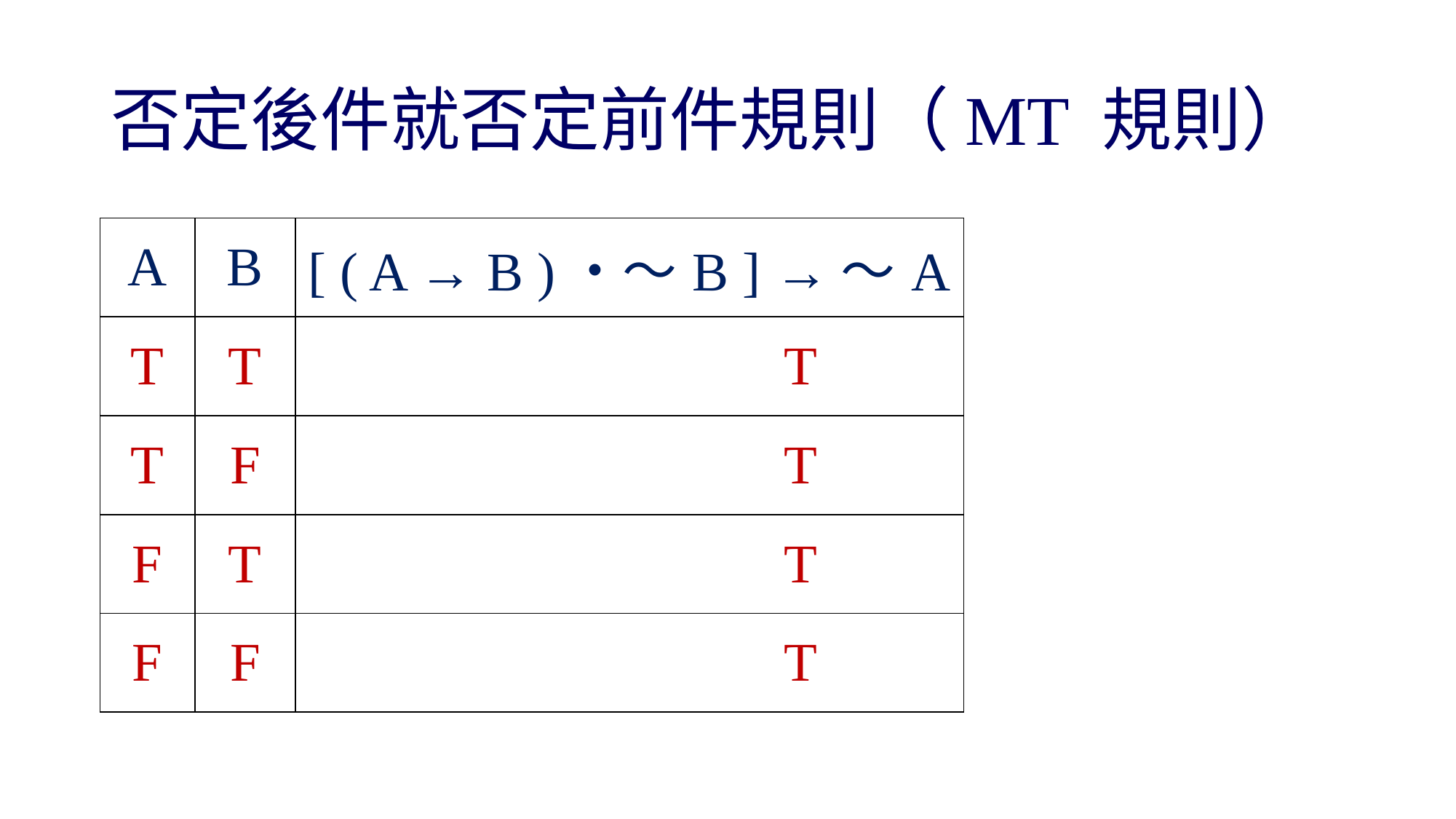

# 否定後件就否定前件規則（MT 規則）
| A | B | [ ( A → B )・～B ] →～A |
| --- | --- | --- |
| T | T | T |
| T | F | T |
| F | T | T |
| F | F | T |